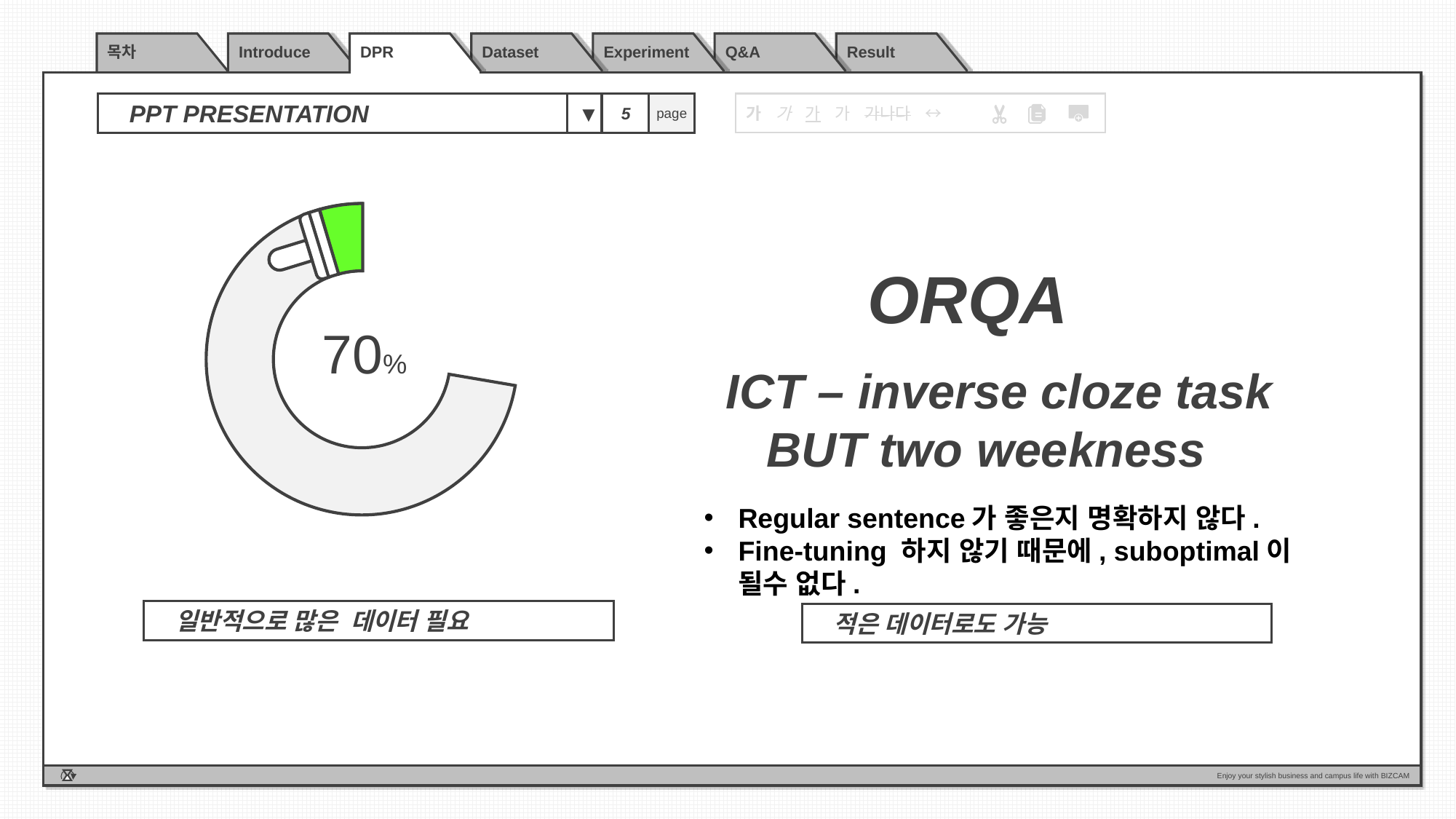

목차
Introduce
DPR
Dataset
Experiment
Q&A
Result

PPT PRESENTATION
▼
5
page
가   가   가   가   가나다   ↔

ORQA
70%
ICT – inverse cloze task
   BUT two weekness
Regular sentence가 좋은지 명확하지 않다.
Fine-tuning 하지 않기 때문에, suboptimal이 될수 없다.
일반적으로 많은  데이터 필요
적은 데이터로도 가능
Enjoy your stylish business and campus life with BIZCAM